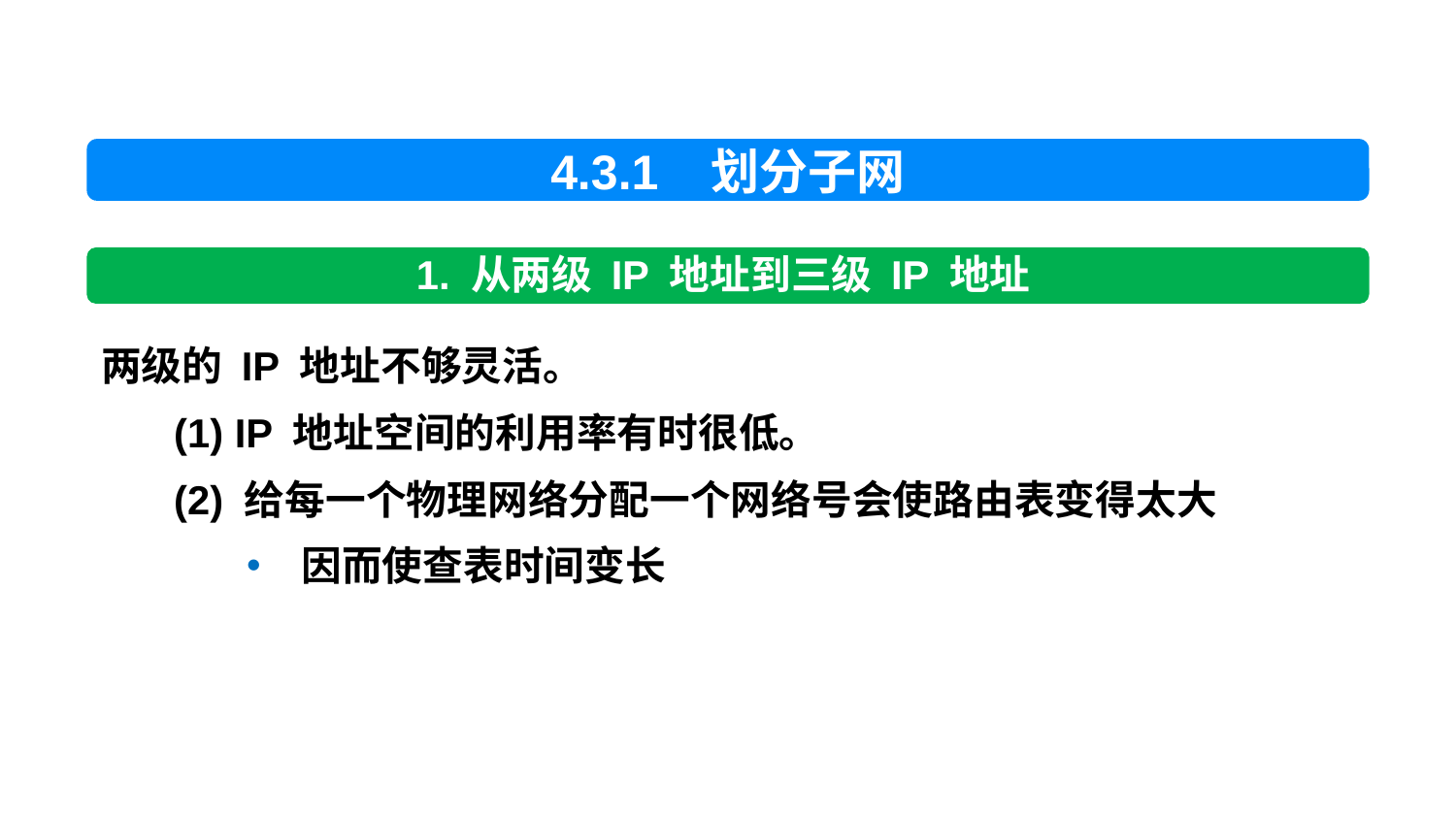

4.3.1   划分子网

1. 从两级 IP 地址到三级 IP 地址

两级的 IP 地址不够灵活。
(1) IP 地址空间的利用率有时很低。
(2) 给每一个物理网络分配一个网络号会使路由表变得太大
因而使查表时间变长
92